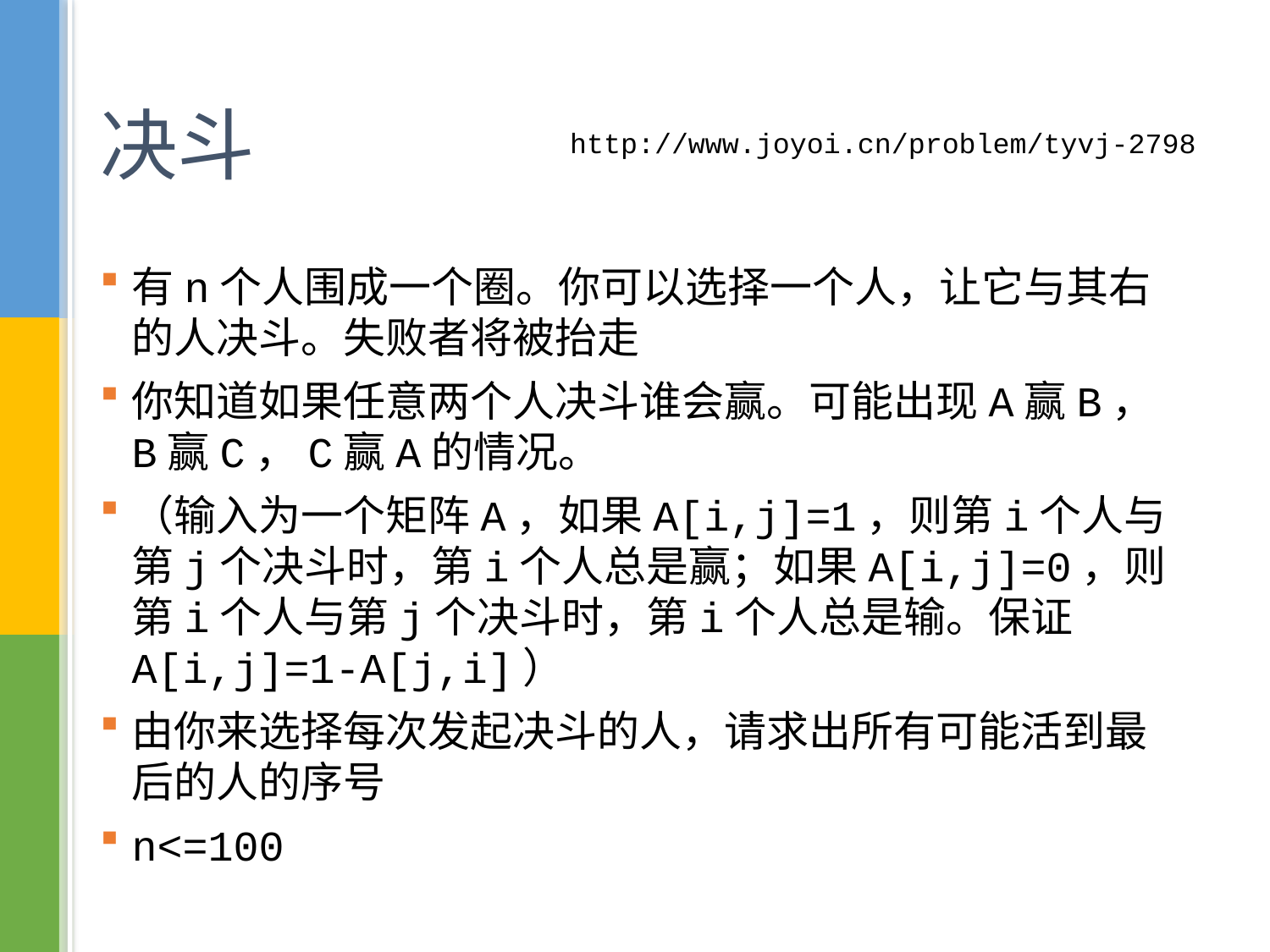

# 决斗
http://www.joyoi.cn/problem/tyvj-2798
有n个人围成一个圈。你可以选择一个人，让它与其右的人决斗。失败者将被抬走
你知道如果任意两个人决斗谁会赢。可能出现A赢B，B赢C，C赢A的情况。
（输入为一个矩阵A，如果A[i,j]=1，则第i个人与第j个决斗时，第i个人总是赢；如果A[i,j]=0，则第i个人与第j个决斗时，第i个人总是输。保证A[i,j]=1-A[j,i]）
由你来选择每次发起决斗的人，请求出所有可能活到最后的人的序号
n<=100